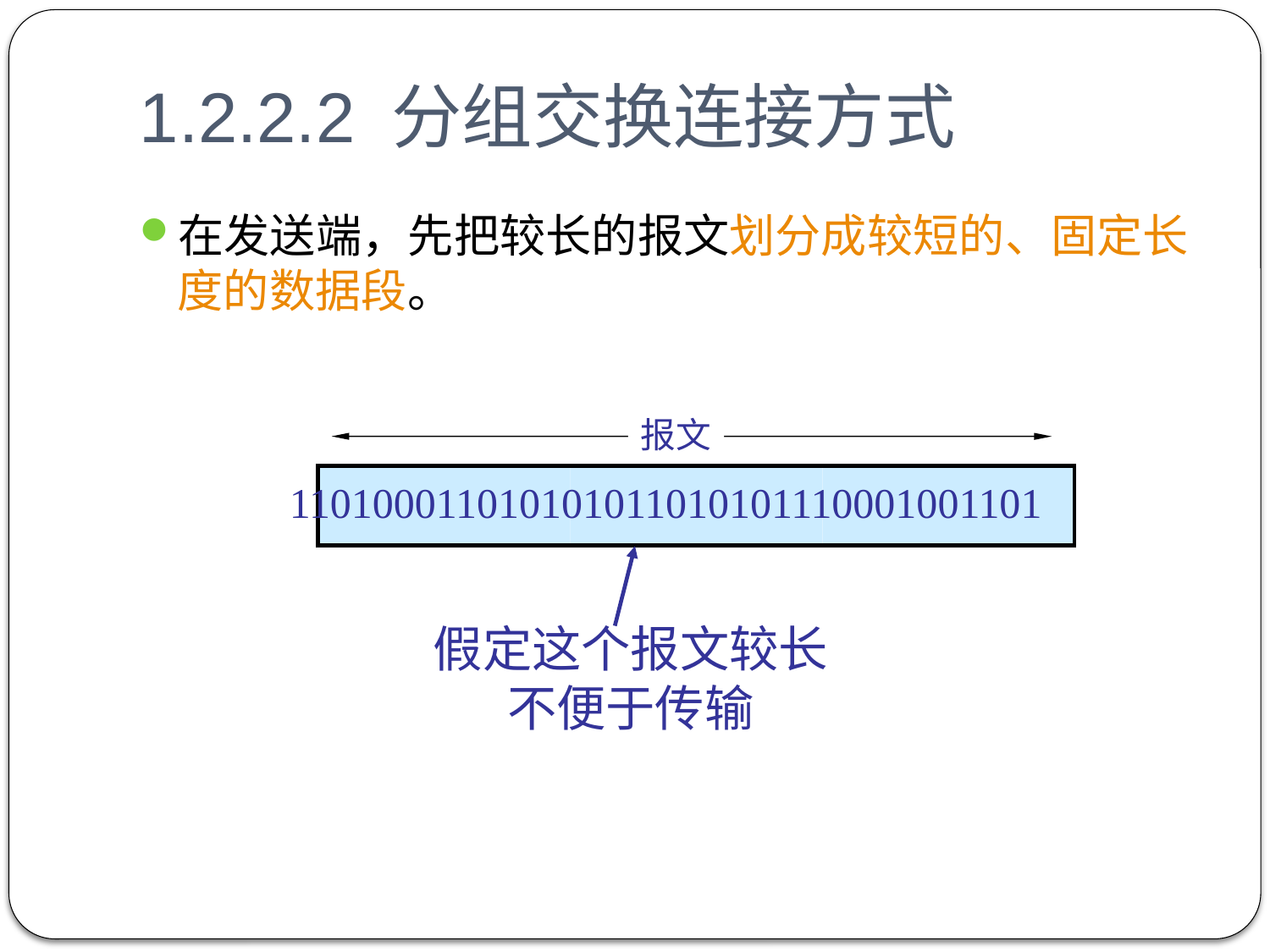

# 1.2.2.2 分组交换连接方式
在发送端，先把较长的报文划分成较短的、固定长度的数据段。

报文

110100011010101011010101110001001101

假定这个报文较长
不便于传输